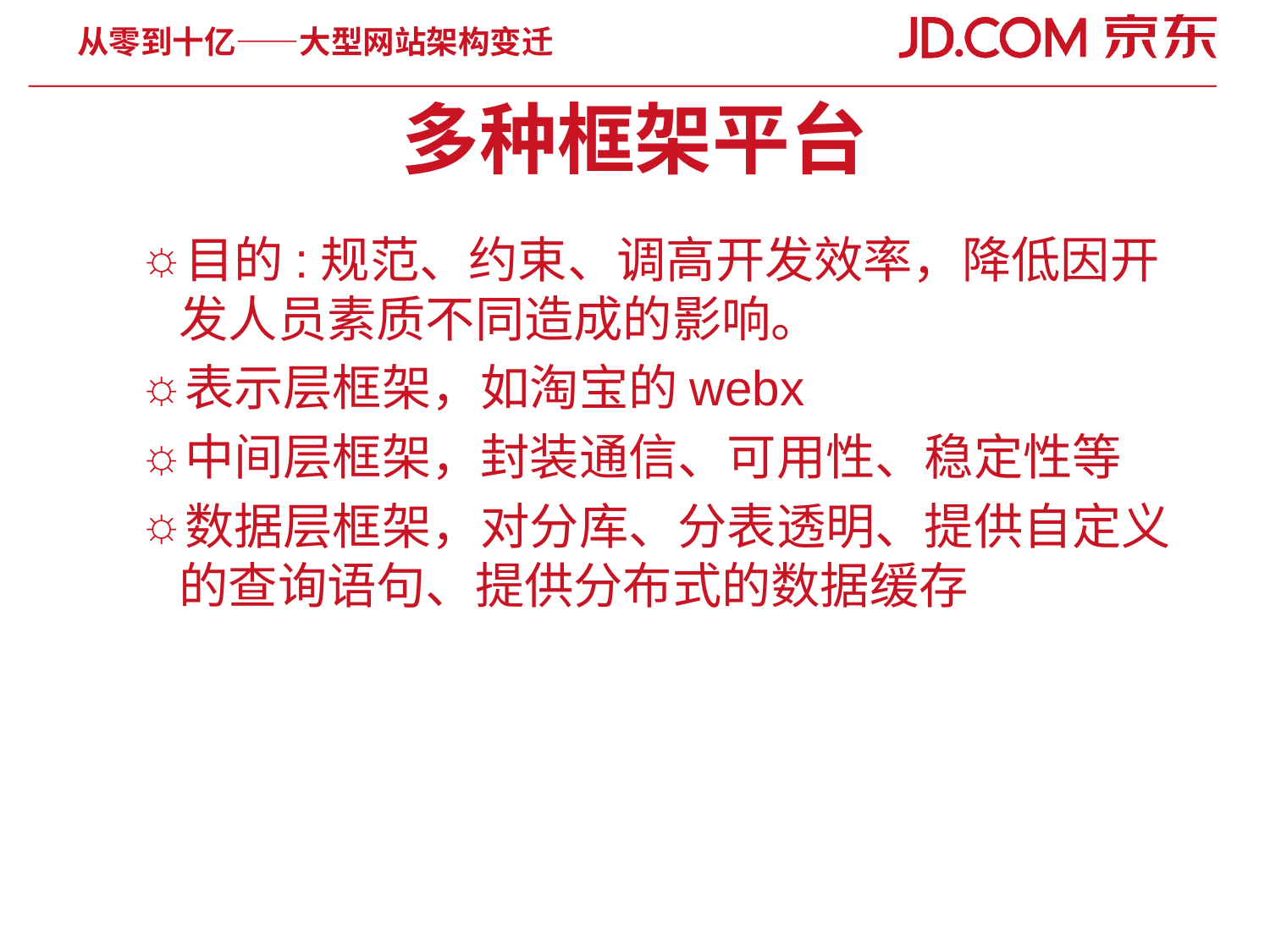

# 多种框架平台
目的:规范、约束、调高开发效率，降低因开发人员素质不同造成的影响。
表示层框架，如淘宝的webx
中间层框架，封装通信、可用性、稳定性等
数据层框架，对分库、分表透明、提供自定义的查询语句、提供分布式的数据缓存